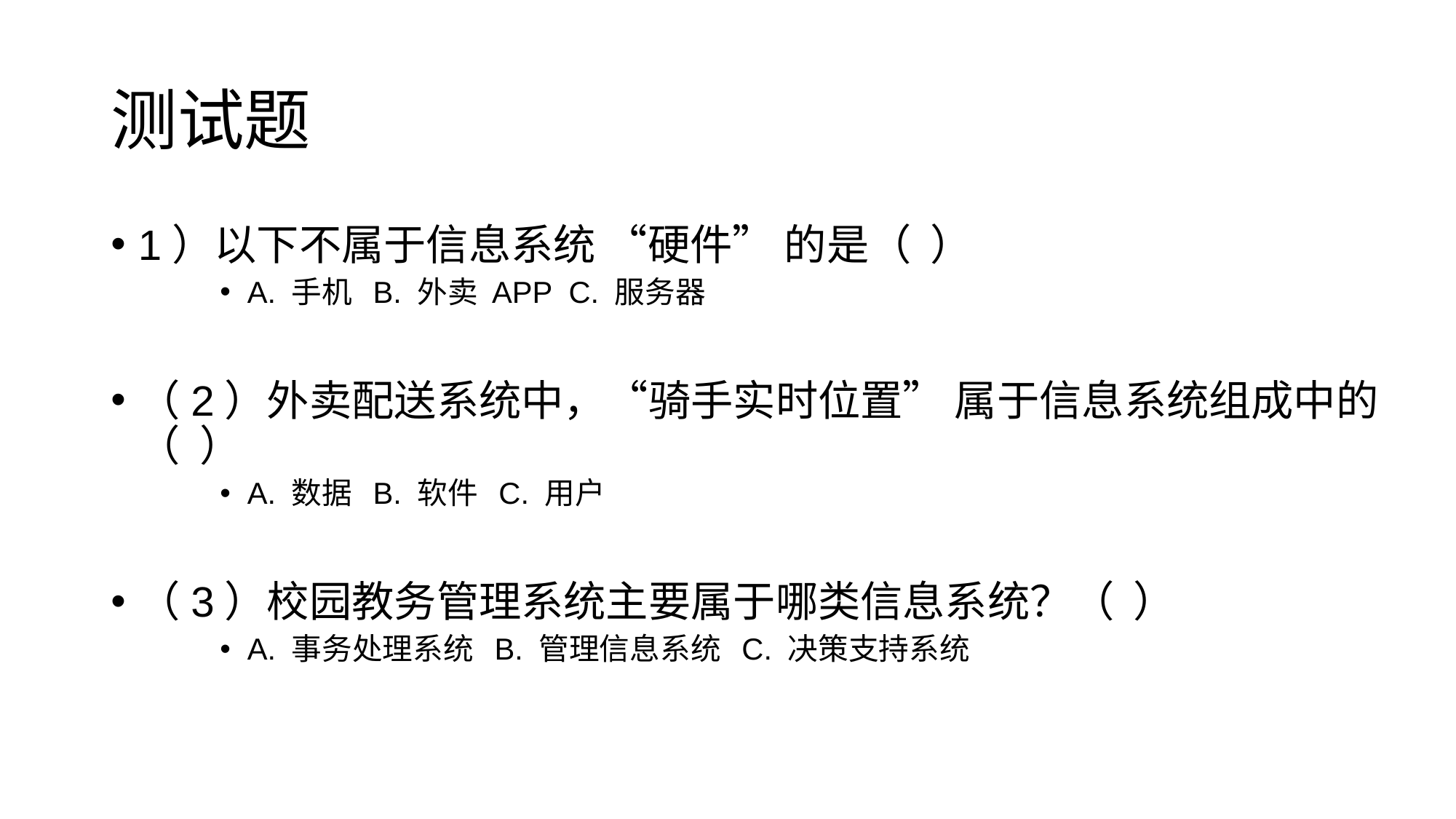

# 测试题
1）以下不属于信息系统 “硬件” 的是（  ）
A. 手机  B. 外卖 APP  C. 服务器

（2）外卖配送系统中，“骑手实时位置” 属于信息系统组成中的（  ）
A. 数据  B. 软件  C. 用户

（3）校园教务管理系统主要属于哪类信息系统？（  ）
A. 事务处理系统  B. 管理信息系统  C. 决策支持系统